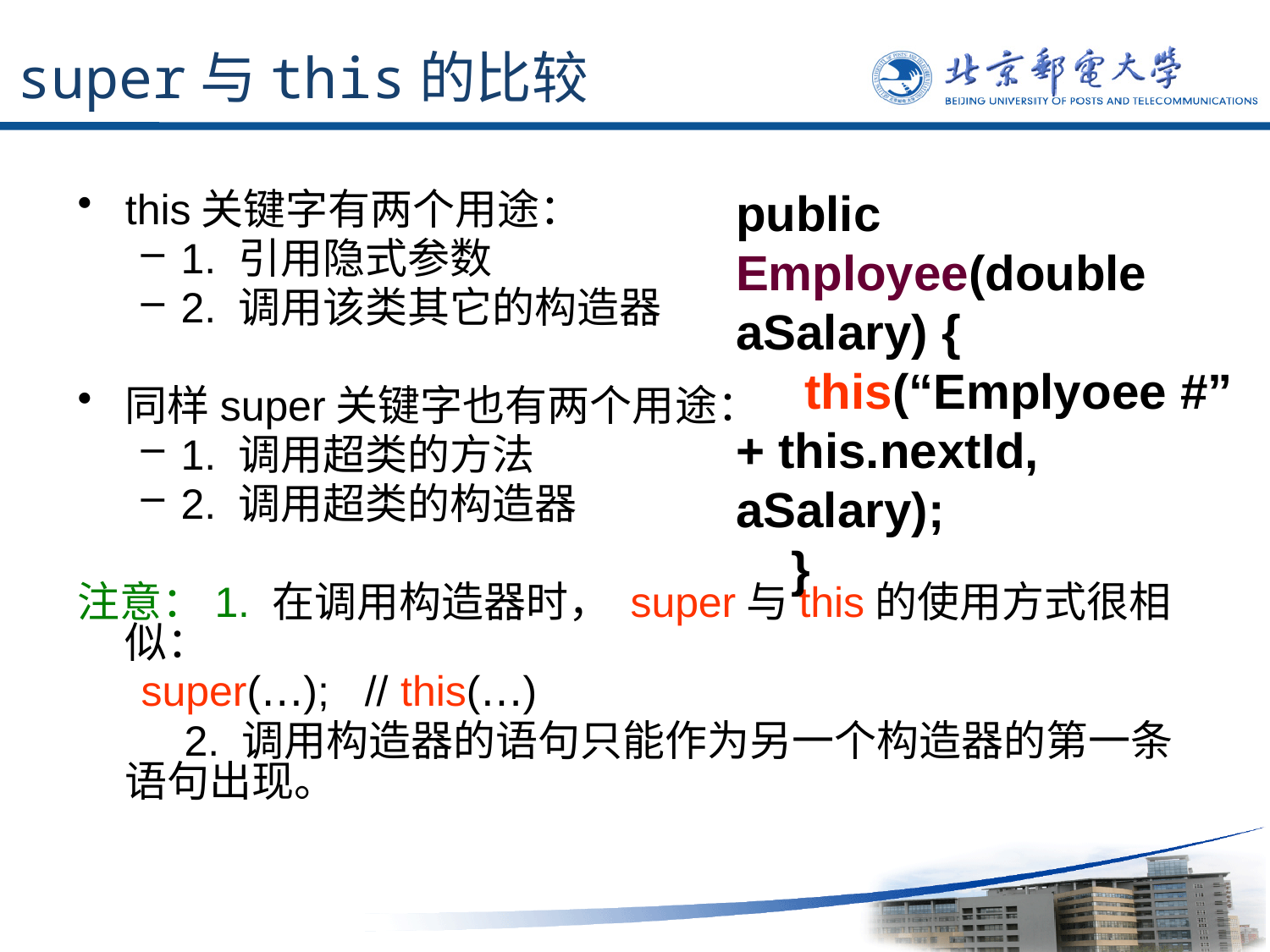

# super与this的比较
public Employee(double aSalary) {
     this(“Emplyoee #” + this.nextId, aSalary);
    }
this关键字有两个用途：
1. 引用隐式参数
2. 调用该类其它的构造器

同样super关键字也有两个用途：
1. 调用超类的方法
2. 调用超类的构造器

注意：1. 在调用构造器时， super与this的使用方式很相似：
super(…);   // this(…)
         2. 调用构造器的语句只能作为另一个构造器的第一条语句出现。